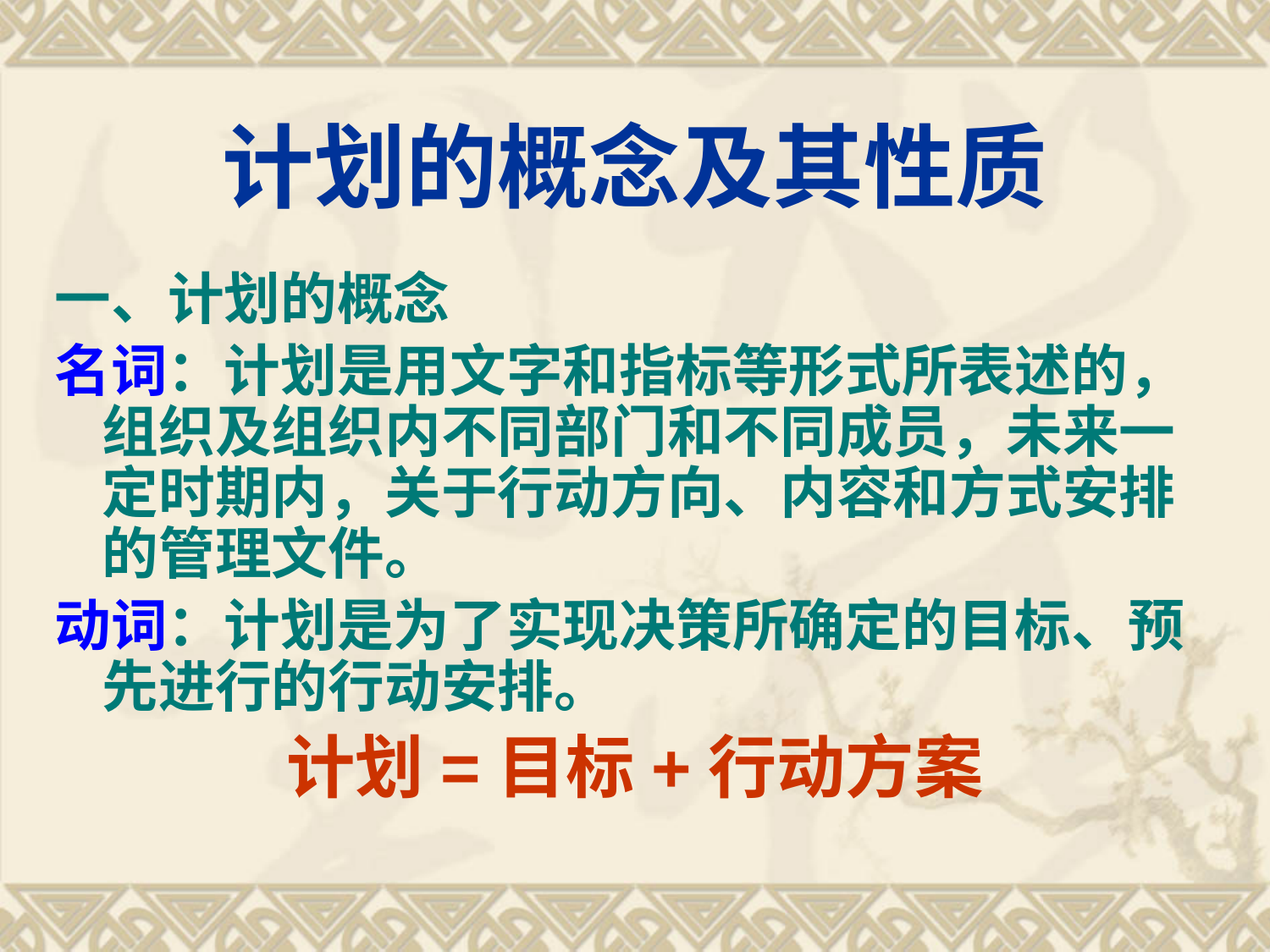

# 计划的概念及其性质
一、计划的概念
名词：计划是用文字和指标等形式所表述的，组织及组织内不同部门和不同成员，未来一定时期内，关于行动方向、内容和方式安排的管理文件。
动词：计划是为了实现决策所确定的目标、预先进行的行动安排。
计划=目标+行动方案